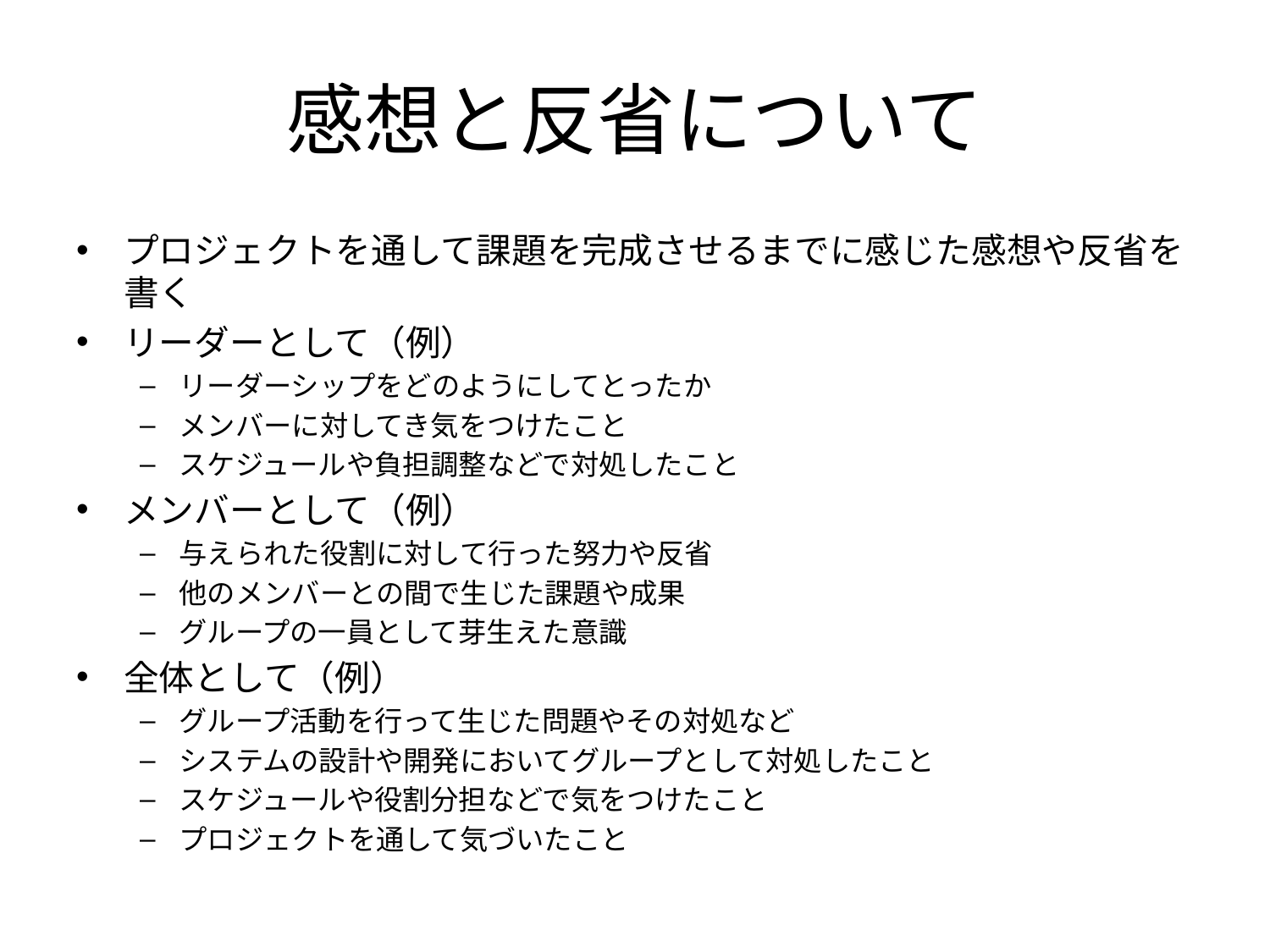

# 感想と反省について
プロジェクトを通して課題を完成させるまでに感じた感想や反省を書く
リーダーとして（例）
リーダーシップをどのようにしてとったか
メンバーに対してき気をつけたこと
スケジュールや負担調整などで対処したこと
メンバーとして（例）
与えられた役割に対して行った努力や反省
他のメンバーとの間で生じた課題や成果
グループの一員として芽生えた意識
全体として（例）
グループ活動を行って生じた問題やその対処など
システムの設計や開発においてグループとして対処したこと
スケジュールや役割分担などで気をつけたこと
プロジェクトを通して気づいたこと